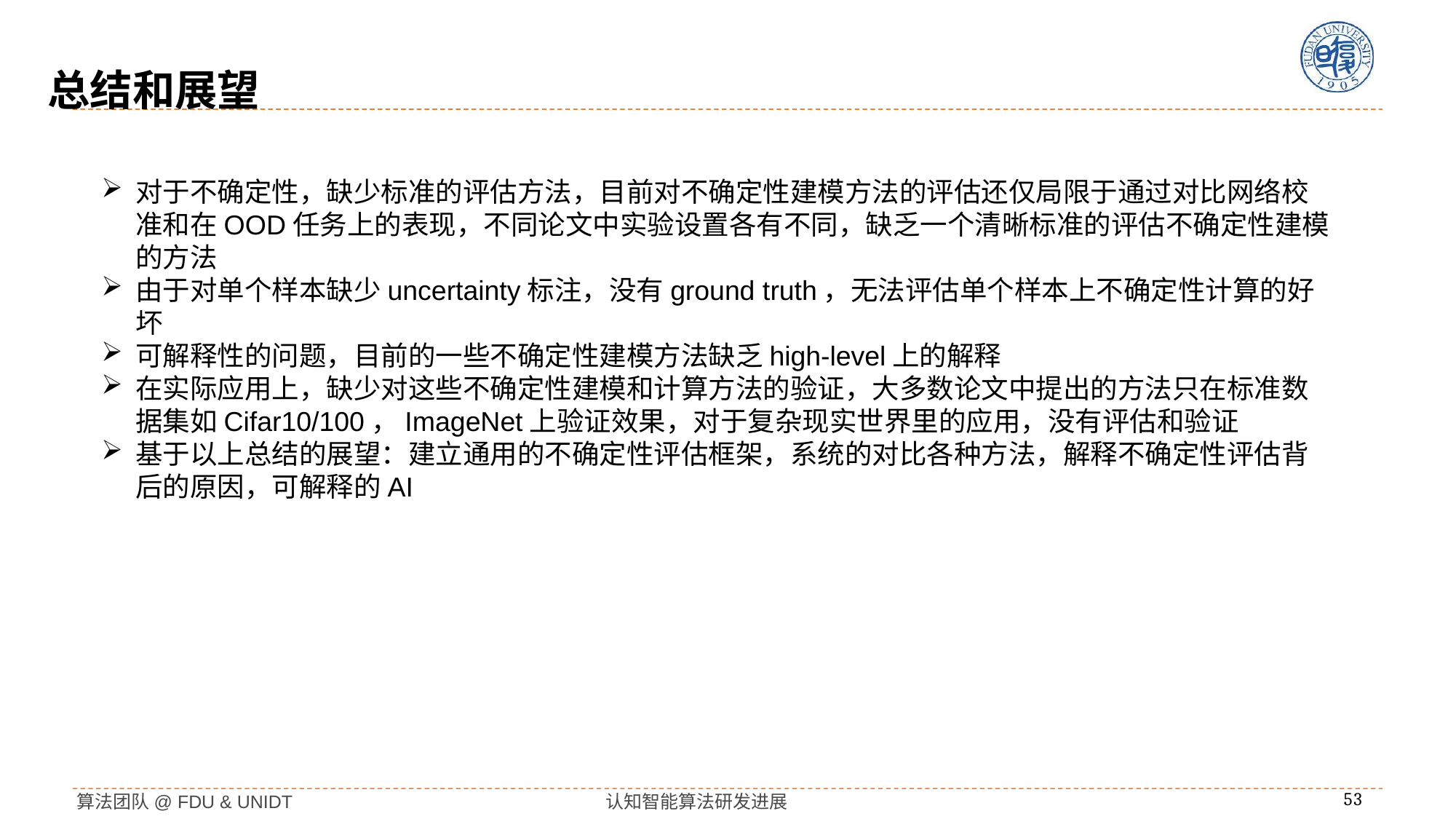

总结和展望
对于不确定性，缺少标准的评估方法，目前对不确定性建模方法的评估还仅局限于通过对比网络校准和在OOD任务上的表现，不同论文中实验设置各有不同，缺乏一个清晰标准的评估不确定性建模的方法
由于对单个样本缺少uncertainty标注，没有ground truth，无法评估单个样本上不确定性计算的好坏
可解释性的问题，目前的一些不确定性建模方法缺乏high-level上的解释
在实际应用上，缺少对这些不确定性建模和计算方法的验证，大多数论文中提出的方法只在标准数据集如Cifar10/100，ImageNet上验证效果，对于复杂现实世界里的应用，没有评估和验证
基于以上总结的展望：建立通用的不确定性评估框架，系统的对比各种方法，解释不确定性评估背后的原因，可解释的AI